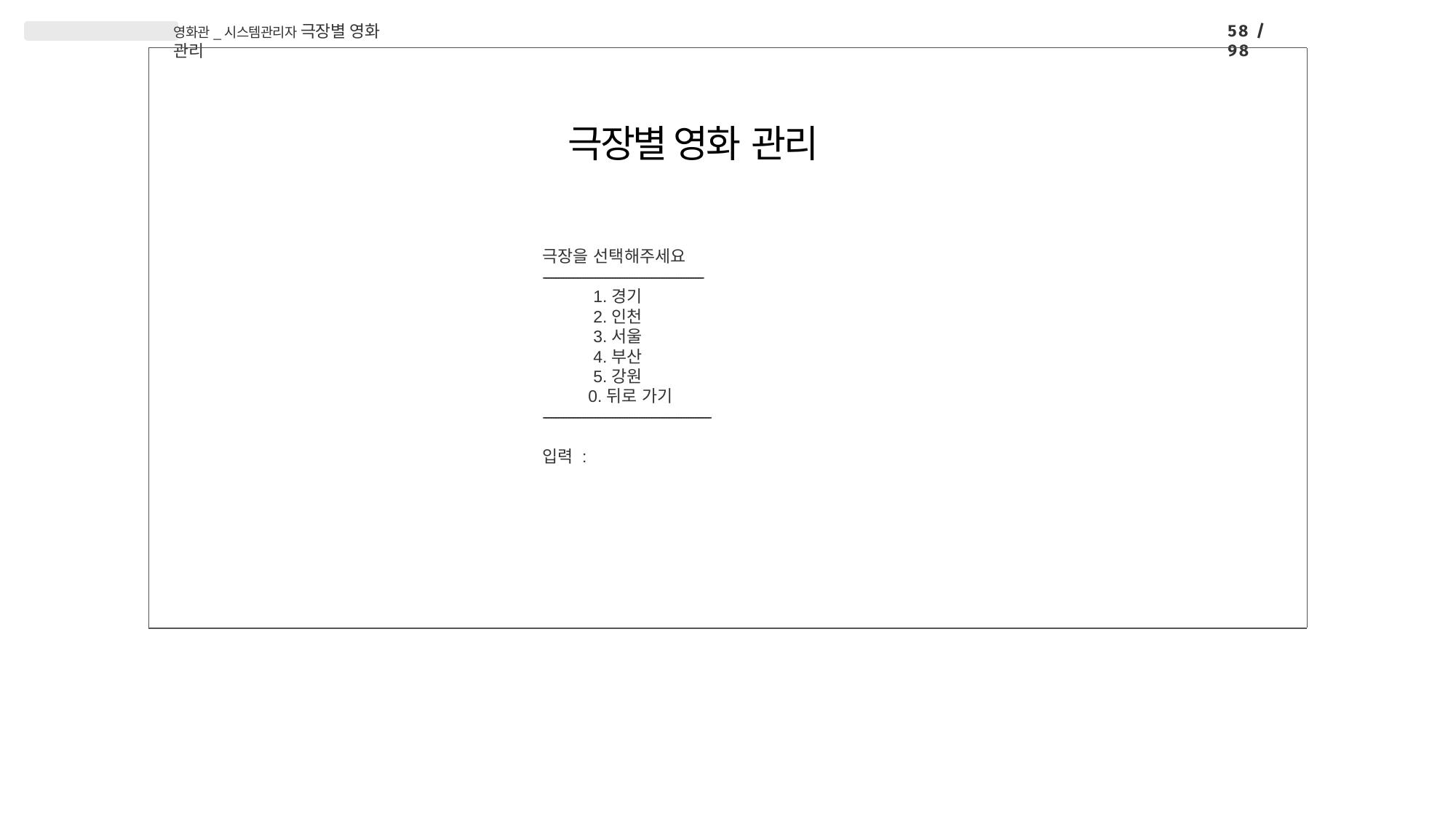

58 / 98
영화관_시스템관리자 극장별 영화 관리

# 극장별 영화 관리
극장을 선택해주세요
-----------------------------------------------------------------
경기
인천
서울
부산
강원
          0.뒤로 가기
--------------------------------------------------------------------

입력 :